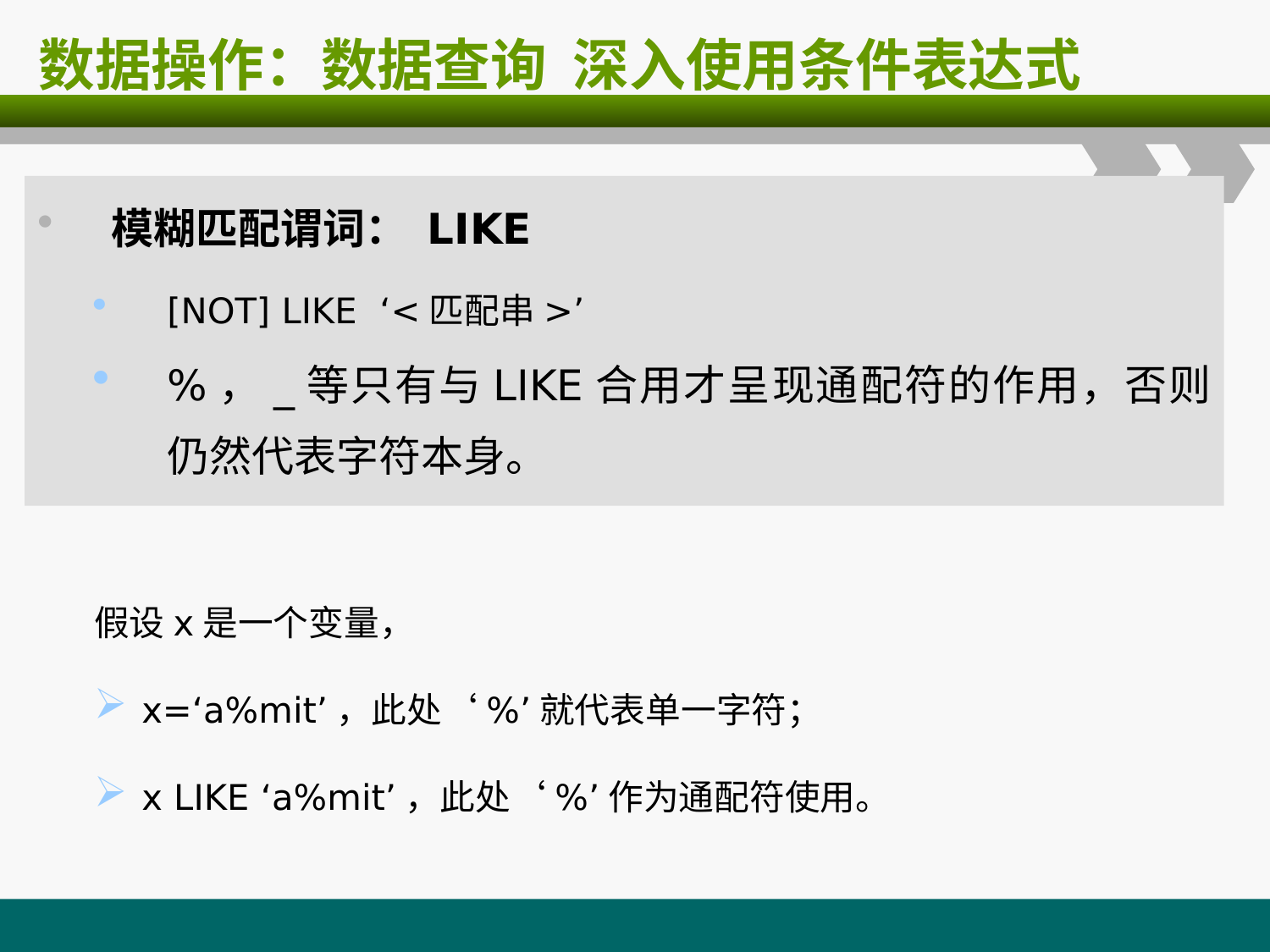

# 数据操作：数据查询  深入使用条件表达式
模糊匹配谓词： LIKE
[NOT] LIKE  ‘<匹配串>’
%，_等只有与LIKE合用才呈现通配符的作用，否则仍然代表字符本身。

假设x是一个变量，
x=‘a%mit’，此处‘%’就代表单一字符；
x LIKE ‘a%mit’，此处‘%’作为通配符使用。